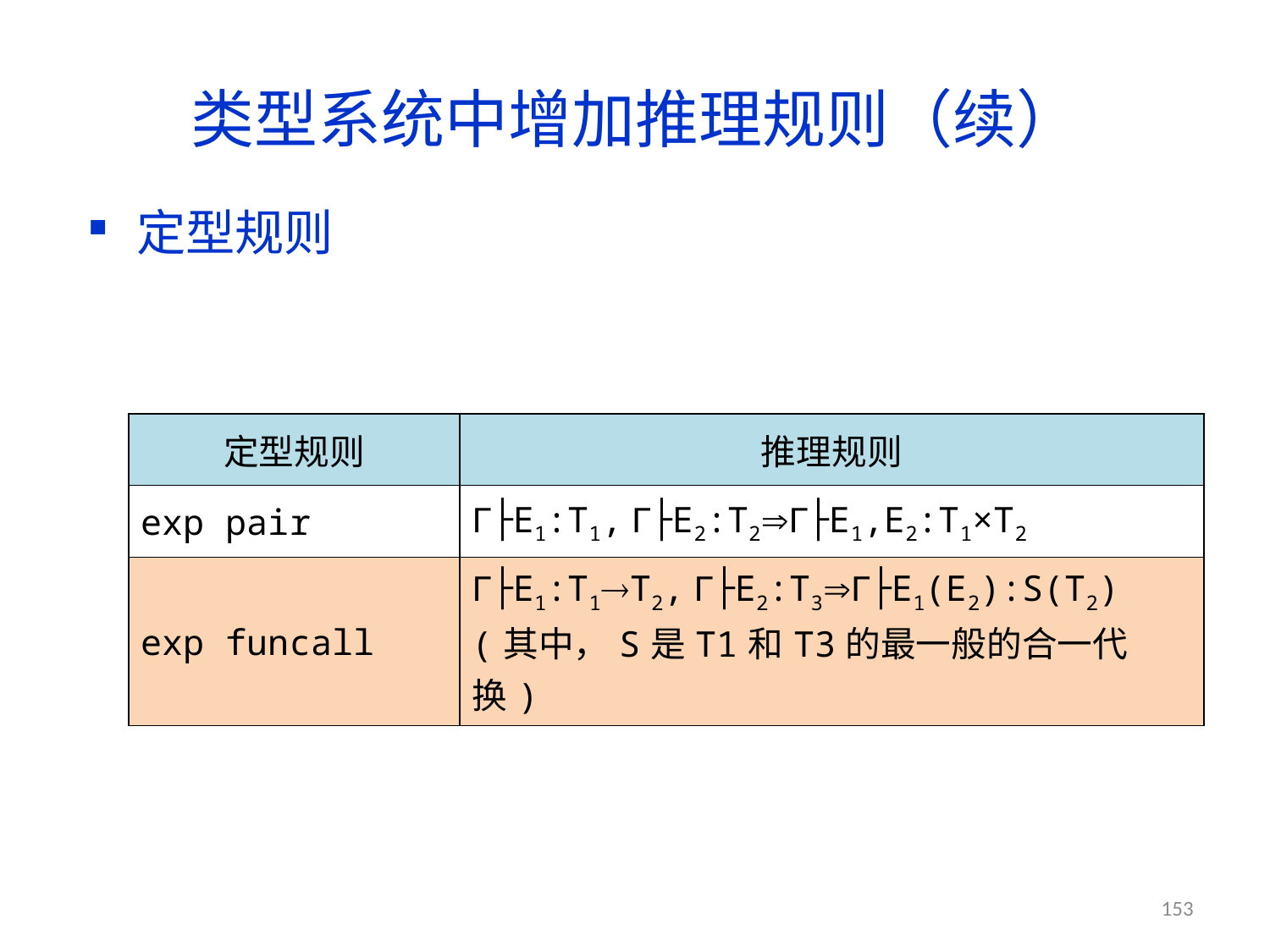

# 类型系统中增加推理规则（续）
定型规则
| 定型规则 | 推理规则 |
| --- | --- |
| exp pair | Γ├E1:T1, Γ├E2:T2⇒Γ├E1,E2:T1×T2 |
| exp funcall | Γ├E1:T1→T2, Γ├E2:T3⇒Γ├E1(E2):S(T2) (其中，S是T1和T3的最一般的合一代换) |
153